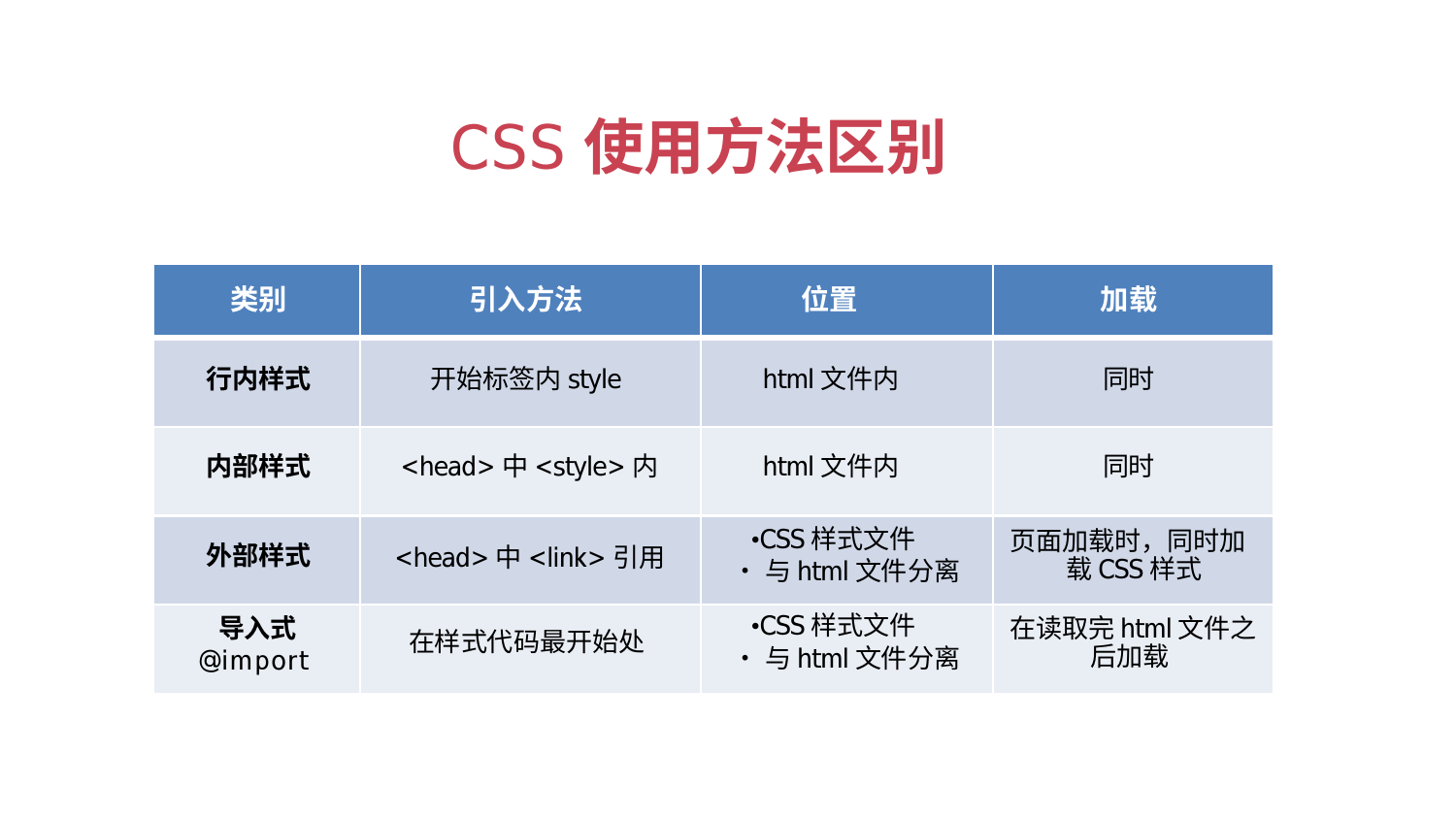

CSS使用方法区别

			类别

	行内样式

	内部样式

	外部样式

		导入式
@import
				引入方法

			开始标签内style

	<head>中<style>内

<head>中<link>引用

		在样式代码最开始处
			位置

		html文件内

		html文件内

	•CSS样式文件
•与html文件分离

	•CSS样式文件
•与html文件分离
			加载

				同时

				同时

页面加载时，同时加
	载CSS样式

在读取完html文件之
		后加载